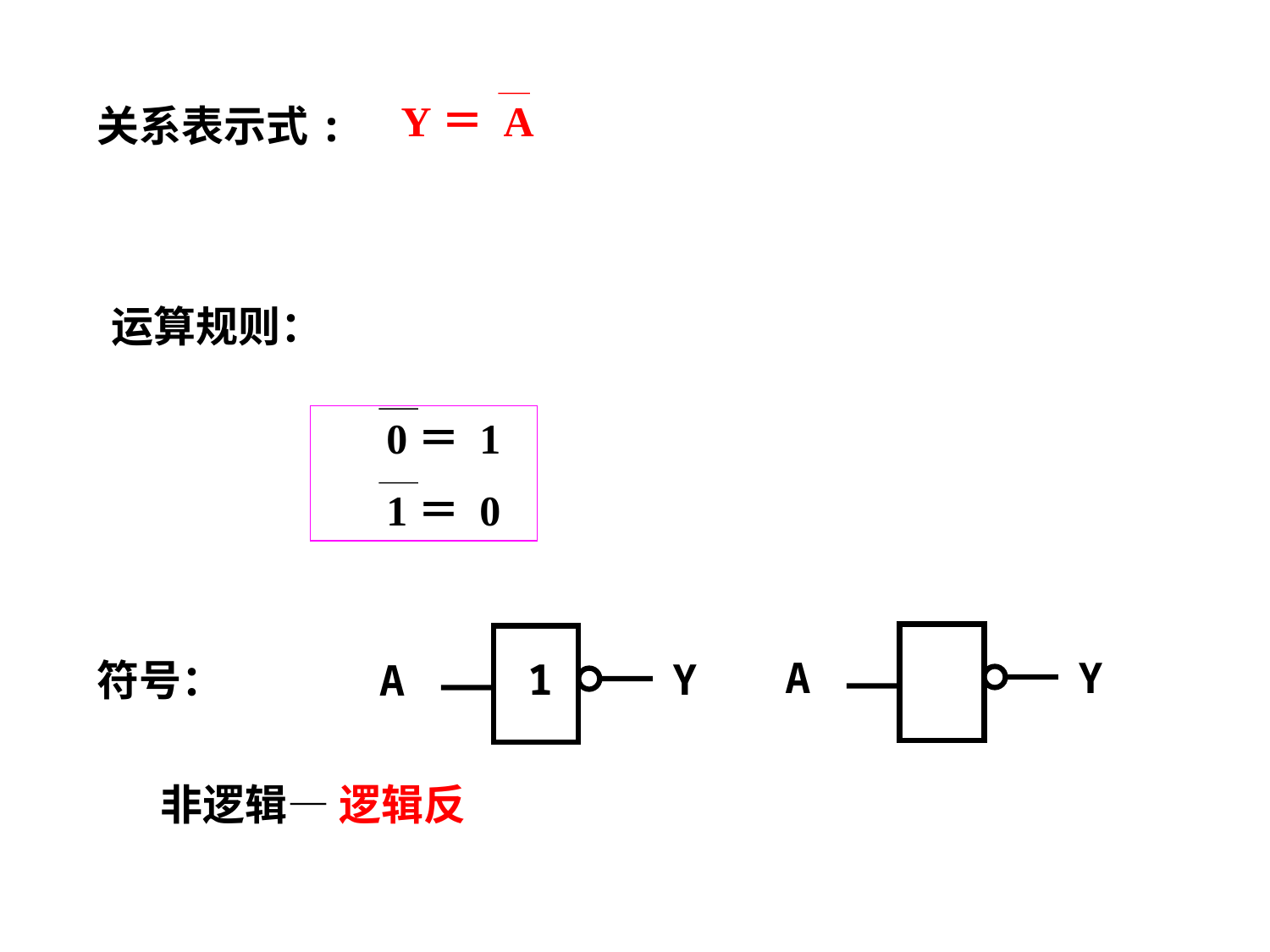

Y＝ A

关系表示式:
运算规则：
      0＝ 1
      1＝ 0

Y
A

1
Y
符号：
A

非逻辑— 逻辑反